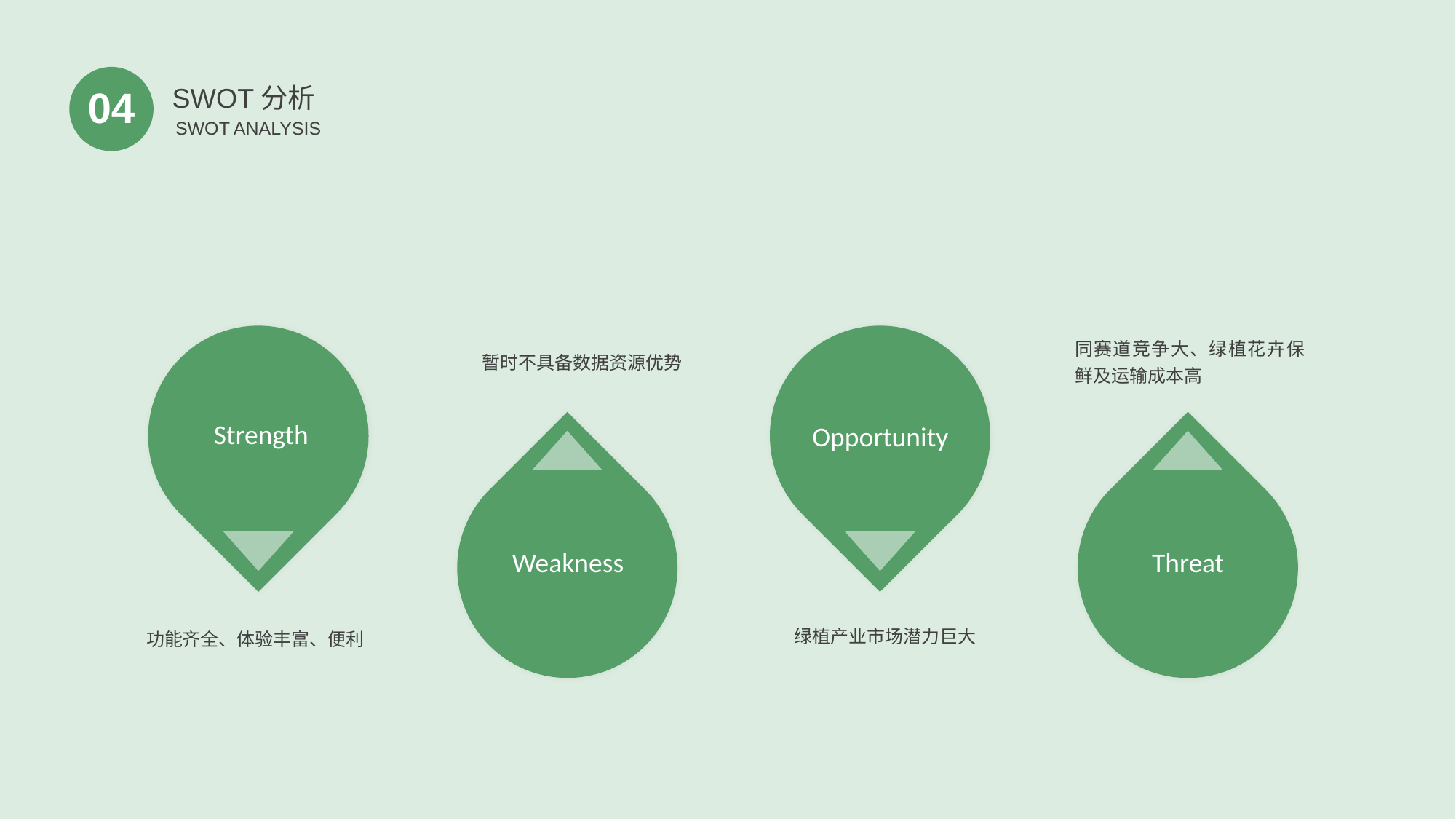

SWOT分析

04
SWOT ANALYSIS

同赛道竞争大、绿植花卉保鲜及运输成本高
暂时不具备数据资源优势
Strength
Opportunity

Weakness
Threat
绿植产业市场潜力巨大
功能齐全、体验丰富、便利